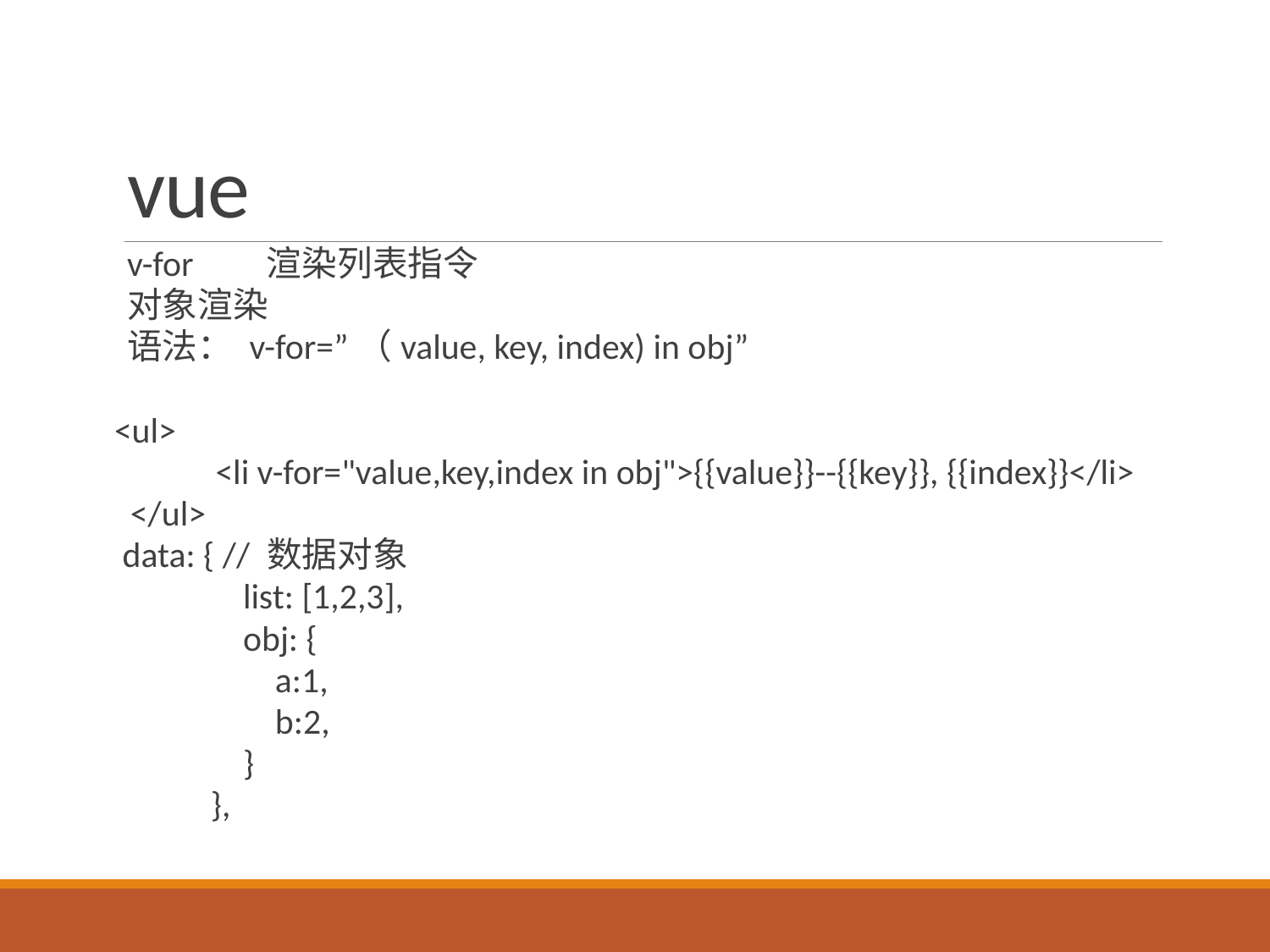

# vue
v-for        渲染列表指令
对象渲染
语法： v-for=”（value, key, index) in obj”

<ul>
           <li v-for="value,key,index in obj">{{value}}--{{key}}, {{index}}</li>
  </ul>
 data: { // 数据对象
                list: [1,2,3],
                obj: {
                    a:1,
                    b:2,
                }
            },